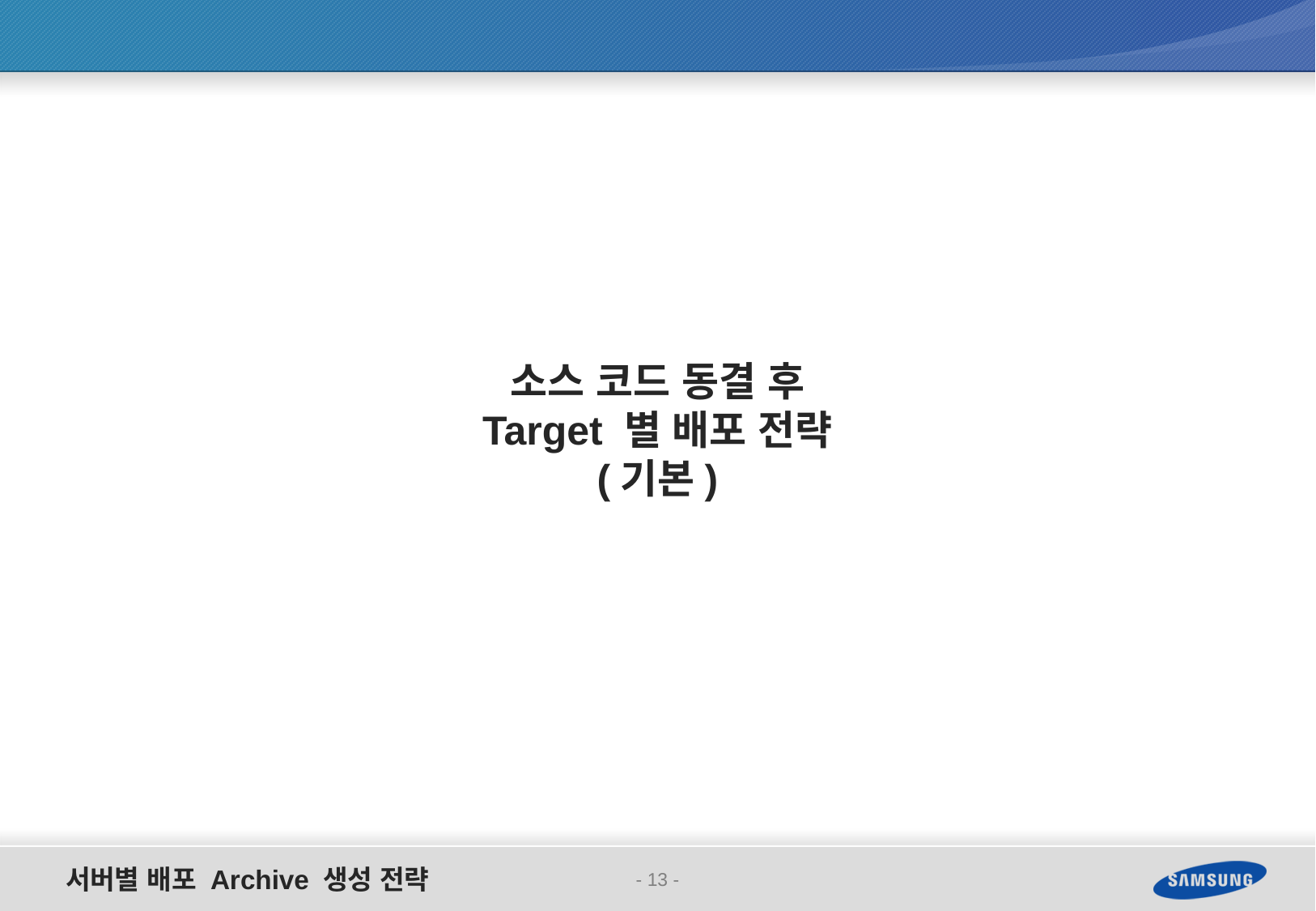

소스 코드 동결 후
Target 별 배포 전략
(기본)